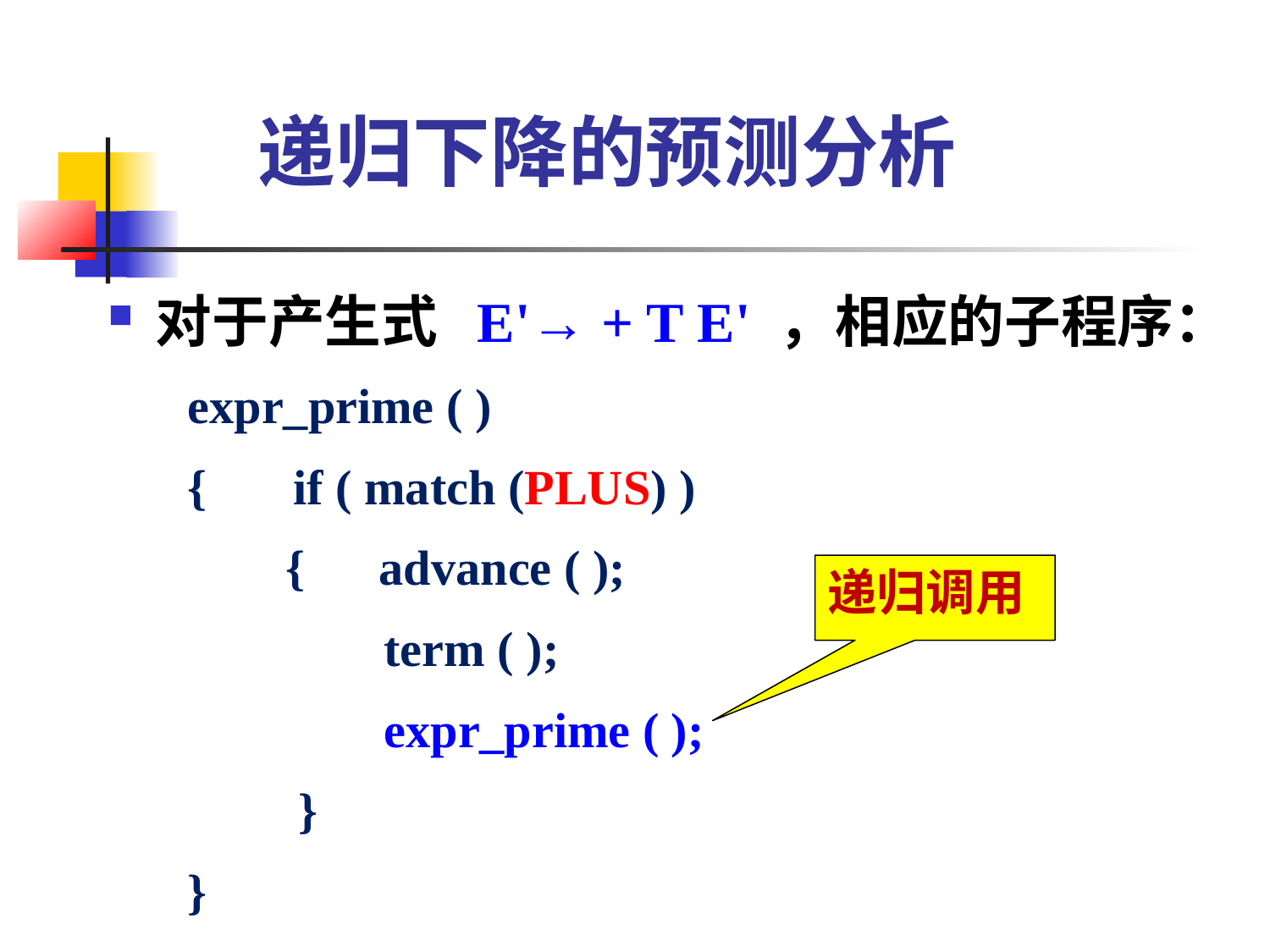

递归下降的预测分析
对于产生式  E'→ + T E' ，相应的子程序：
expr_prime ( )
{       if ( match (PLUS) )
        {      advance ( );
                term ( );
                expr_prime ( );
         }
}

递归调用